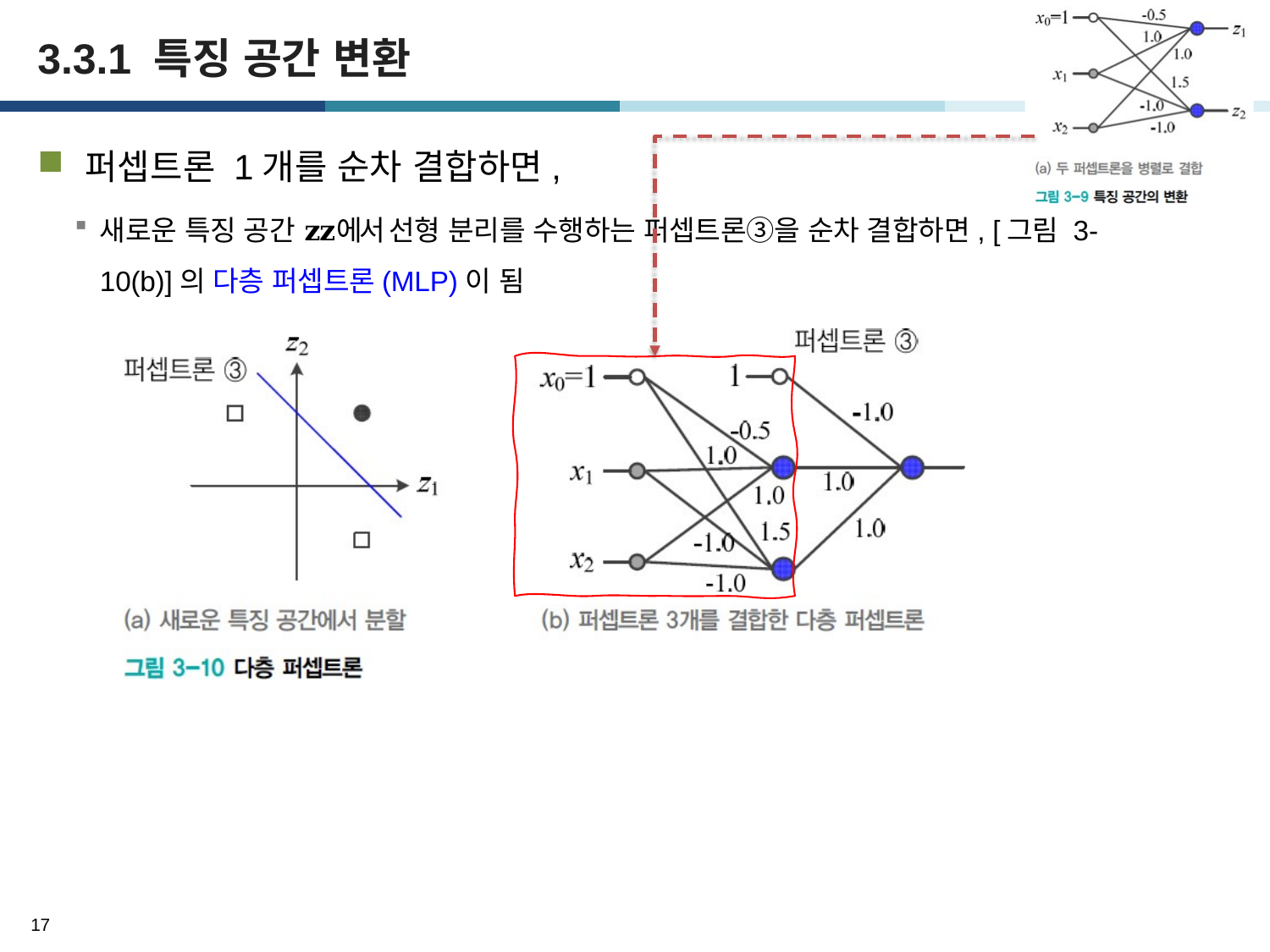

# 3.3.1 특징 공간 변환
퍼셉트론 1개를 순차 결합하면,
새로운 특징 공간 𝐳𝐳에서 선형 분리를 수행하는 퍼셉트론③을 순차 결합하면, [그림 3-  10(b)]의 다층 퍼셉트론(MLP)이 됨
17